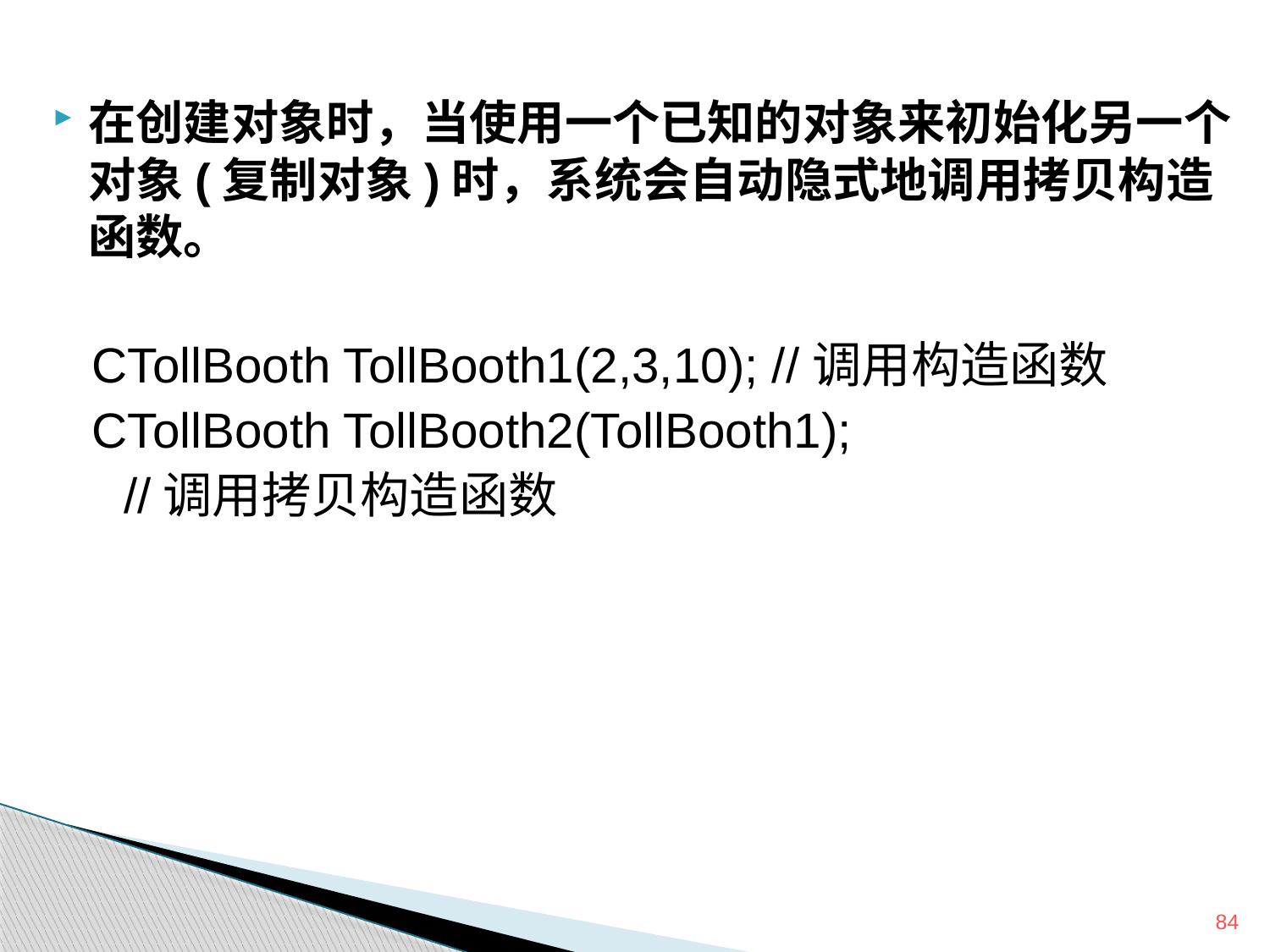

在创建对象时，当使用一个已知的对象来初始化另一个对象(复制对象)时，系统会自动隐式地调用拷贝构造函数。

CTollBooth TollBooth1(2,3,10); //调用构造函数
CTollBooth TollBooth2(TollBooth1);
	//调用拷贝构造函数

84